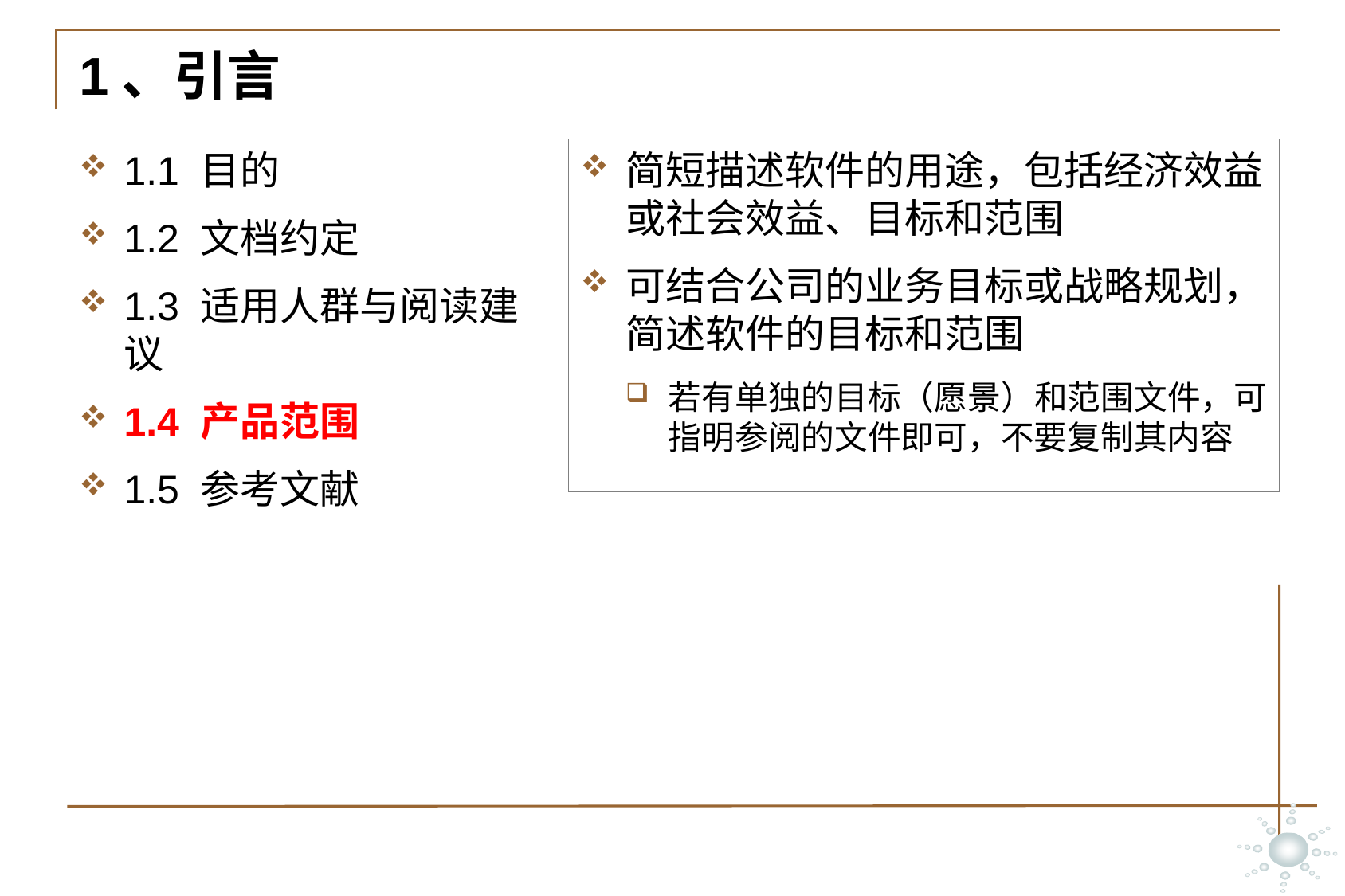

# 1、引言
1.1 目的
1.2 文档约定
1.3 适用人群与阅读建议
1.4 产品范围
1.5 参考文献
简短描述软件的用途，包括经济效益或社会效益、目标和范围
可结合公司的业务目标或战略规划，简述软件的目标和范围
若有单独的目标（愿景）和范围文件，可指明参阅的文件即可，不要复制其内容
10